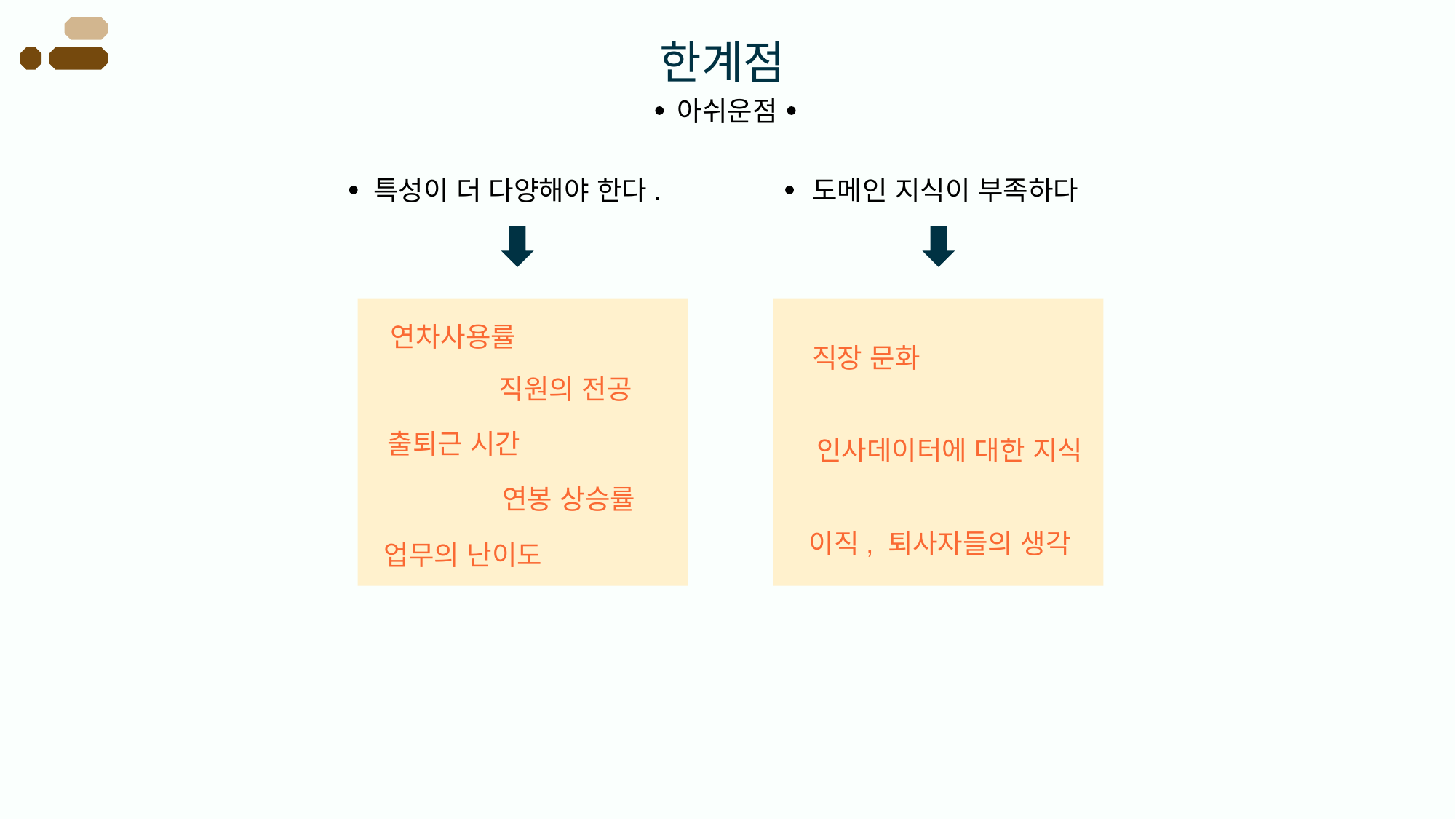

한계점
아쉬운점

특성이 더 다양해야 한다.
도메인 지식이 부족하다

직장 문화
인사데이터에 대한 지식
이직, 퇴사자들의 생각

연차사용률
직원의 전공
출퇴근 시간
연봉 상승률
업무의 난이도